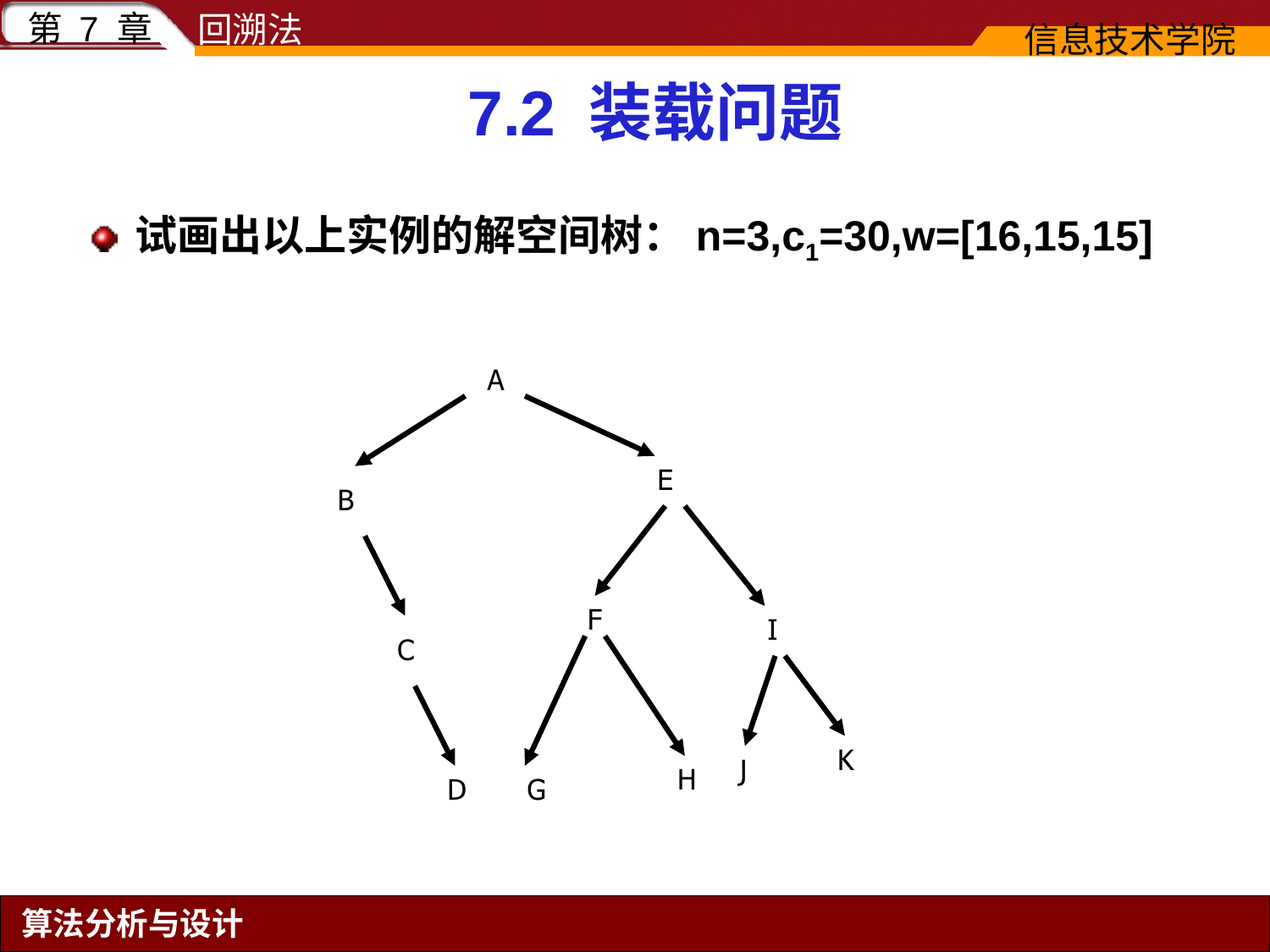

# 7.2 装载问题
试画出以上实例的解空间树：n=3,c1=30,w=[16,15,15]

A

E
B

F
I
C

K
J
H
D
G